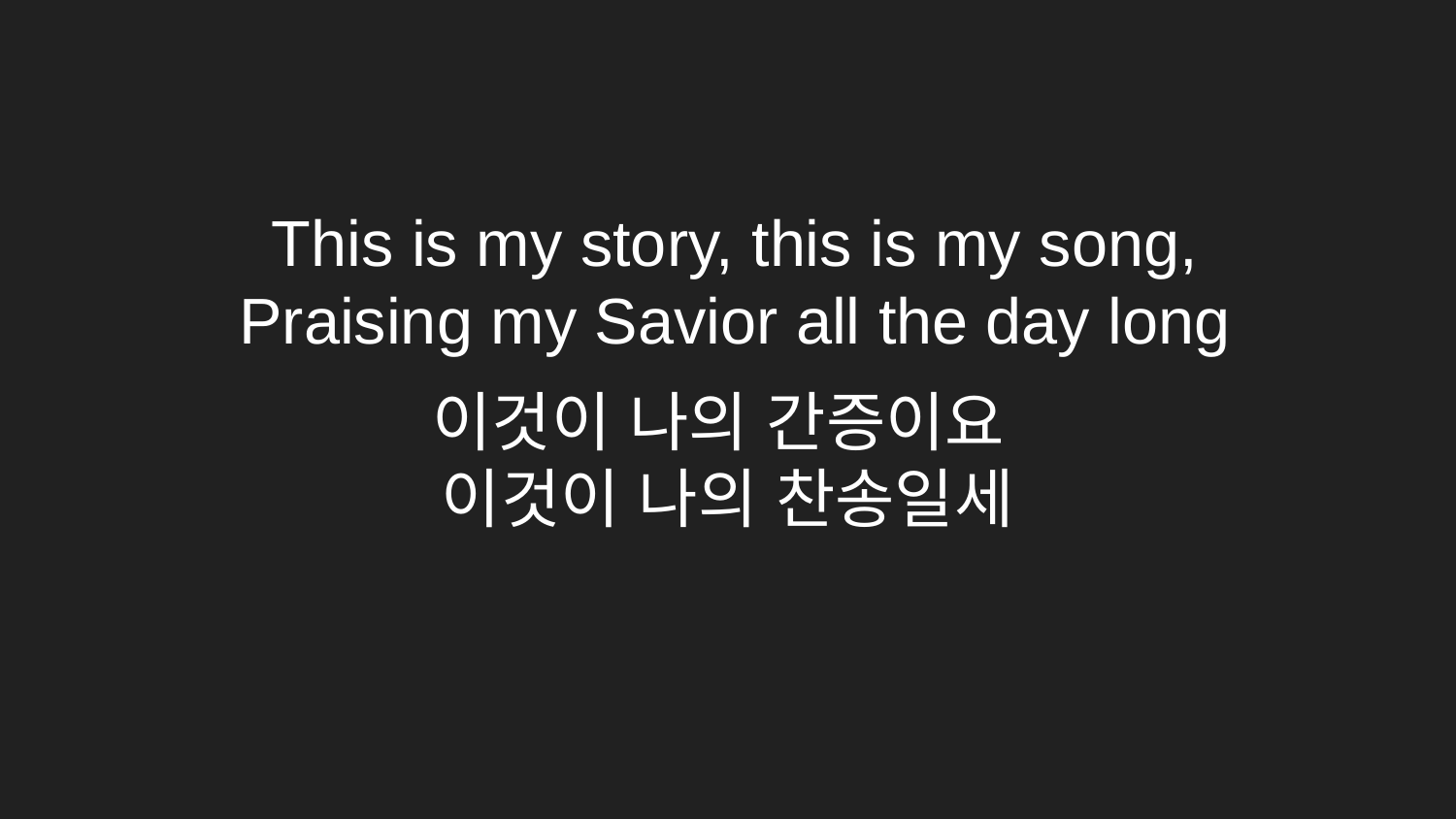

# This is my story, this is my song, Praising my Savior all the day long
이것이 나의 간증이요
이것이 나의 찬송일세